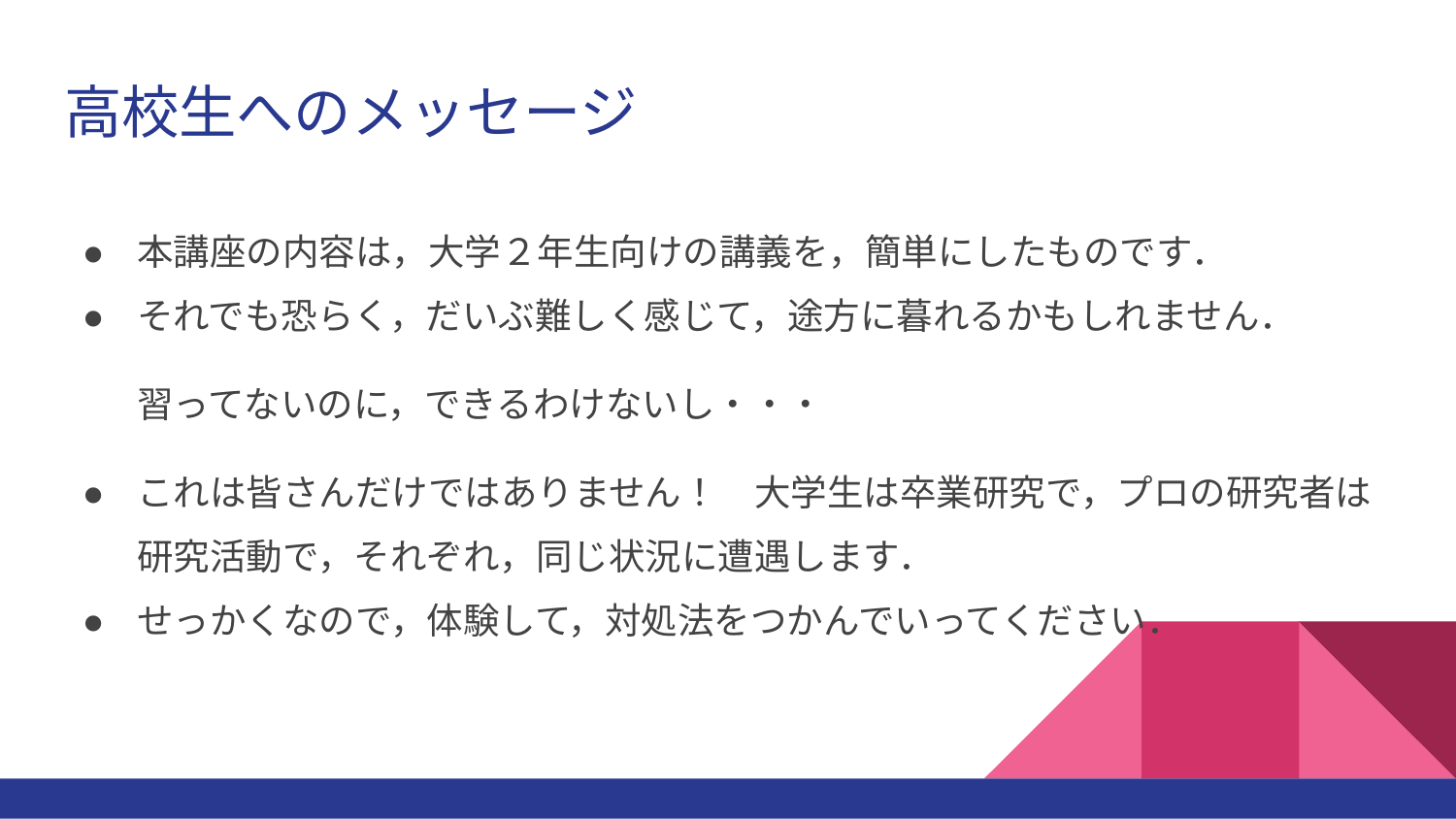

# 高校生へのメッセージ
本講座の内容は，大学２年生向けの講義を，簡単にしたものです．
それでも恐らく，だいぶ難しく感じて，途方に暮れるかもしれません．
習ってないのに，できるわけないし・・・
これは皆さんだけではありません！　大学生は卒業研究で，プロの研究者は研究活動で，それぞれ，同じ状況に遭遇します．
せっかくなので，体験して，対処法をつかんでいってください．